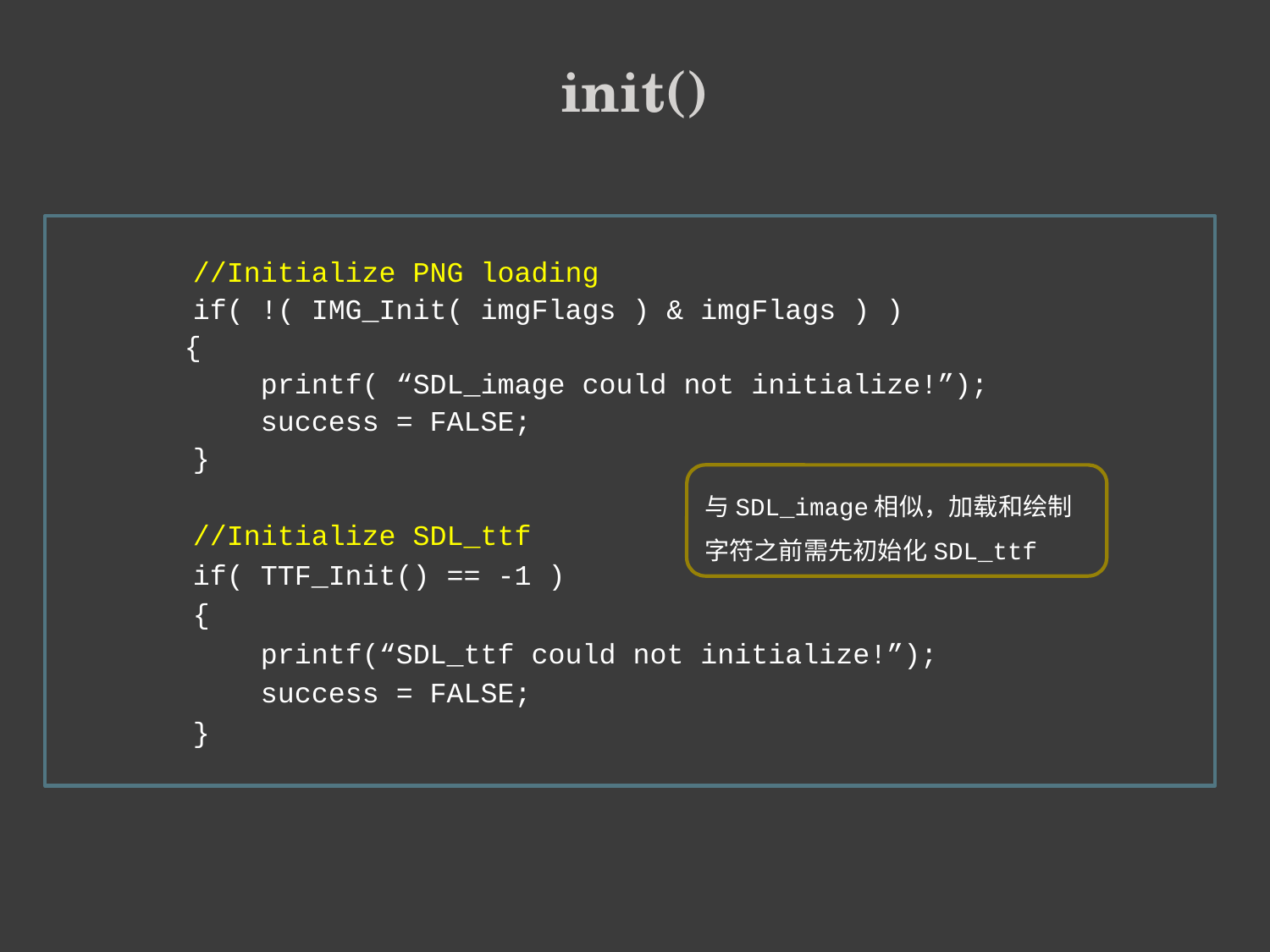

init()
        //Initialize PNG loading
        if( !( IMG_Init( imgFlags ) & imgFlags ) )
	{
            printf( “SDL_image could not initialize!”);
            success = FALSE;
        }

        //Initialize SDL_ttf
        if( TTF_Init() == -1 )
        {
            printf(“SDL_ttf could not initialize!”);
            success = FALSE;
        }
与SDL_image相似，加载和绘制字符之前需先初始化SDL_ttf